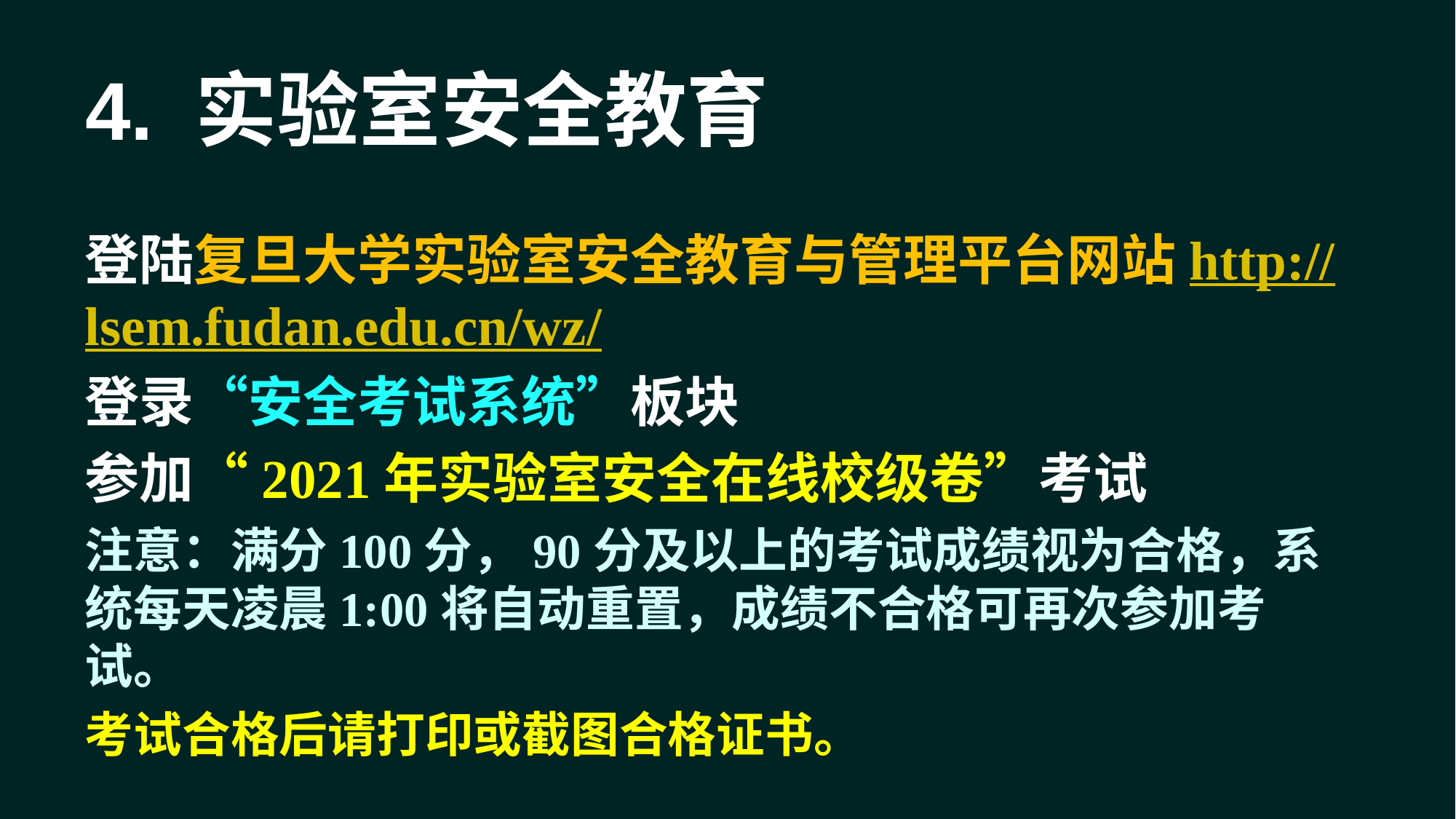

4. 实验室安全教育
登陆复旦大学实验室安全教育与管理平台网站http://lsem.fudan.edu.cn/wz/
登录“安全考试系统”板块
参加“2021年实验室安全在线校级卷”考试
注意：满分100分，90分及以上的考试成绩视为合格，系统每天凌晨1:00将自动重置，成绩不合格可再次参加考试。
考试合格后请打印或截图合格证书。